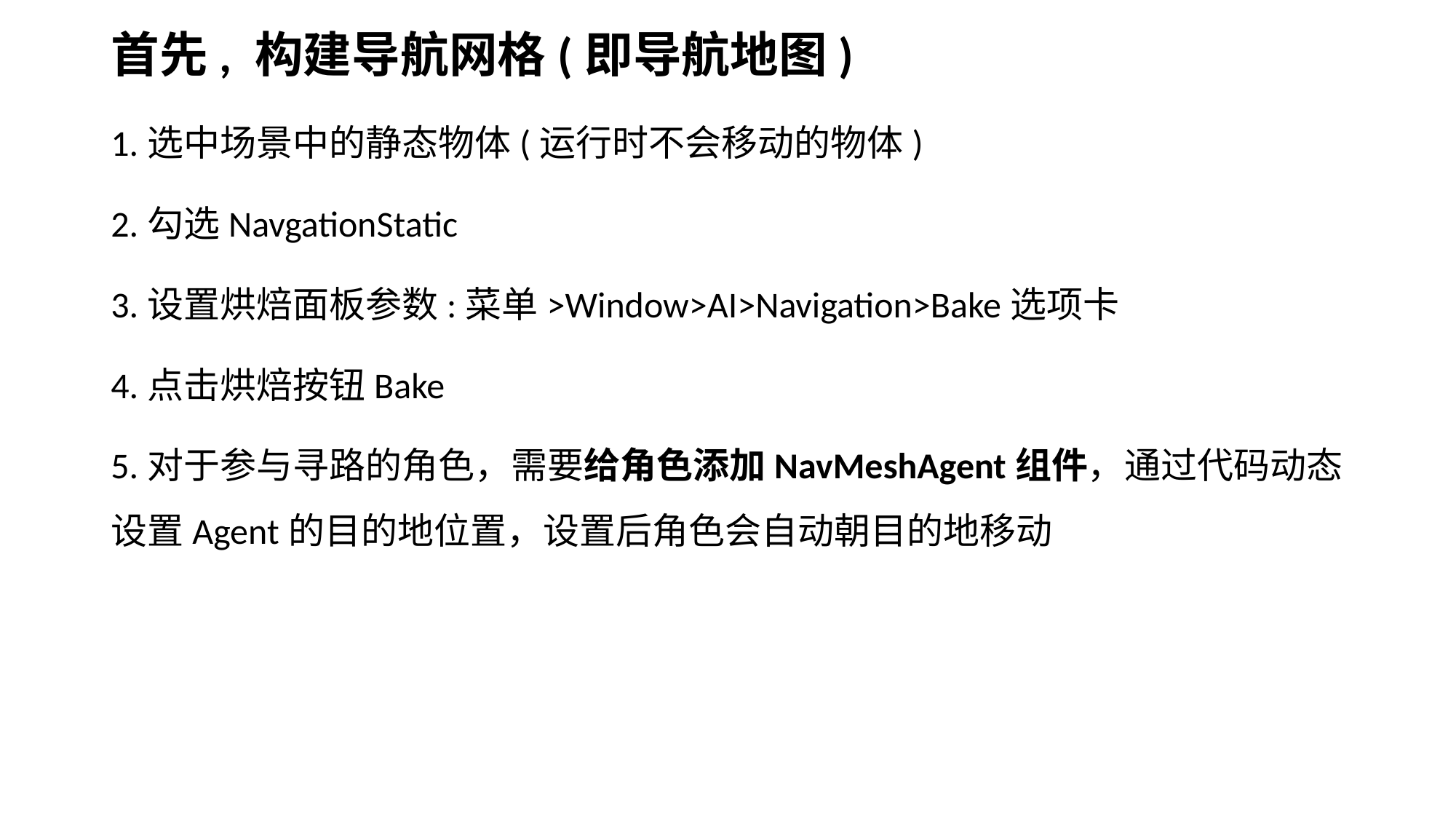

首先, 构建导航网格(即导航地图)
1.选中场景中的静态物体(运行时不会移动的物体)
2.勾选NavgationStatic
3.设置烘焙面板参数:菜单>Window>AI>Navigation>Bake选项卡
4.点击烘焙按钮Bake
5.对于参与寻路的角色，需要给角色添加NavMeshAgent组件，通过代码动态设置Agent的目的地位置，设置后角色会自动朝目的地移动